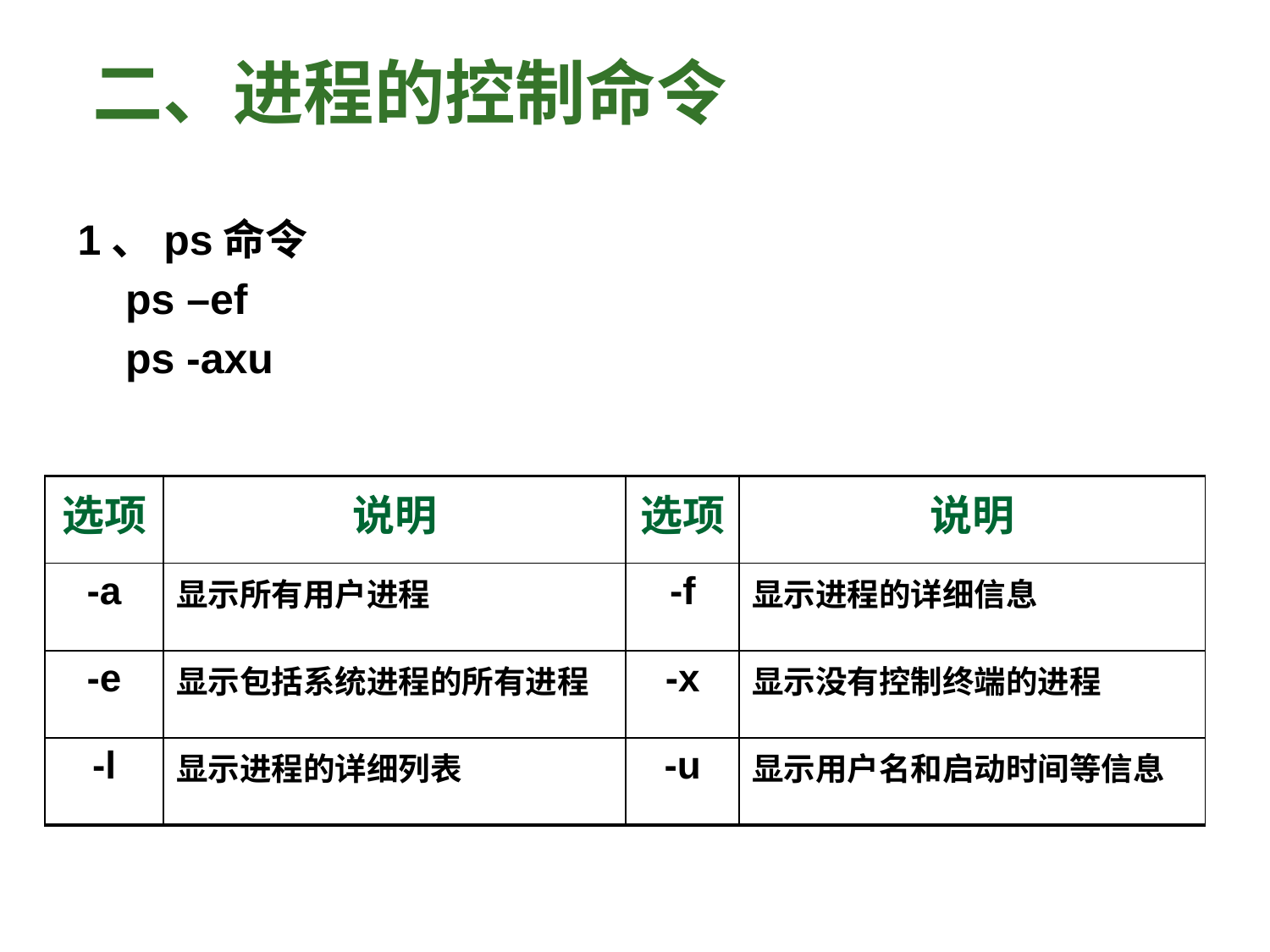

# 二、进程的控制命令
1、ps命令
ps –ef
ps -axu

| 选项 | 说明 | 选项 | 说明 |
| --- | --- | --- | --- |
| -a | 显示所有用户进程 | -f | 显示进程的详细信息 |
| -e | 显示包括系统进程的所有进程 | -x | 显示没有控制终端的进程 |
| -l | 显示进程的详细列表 | -u | 显示用户名和启动时间等信息 |